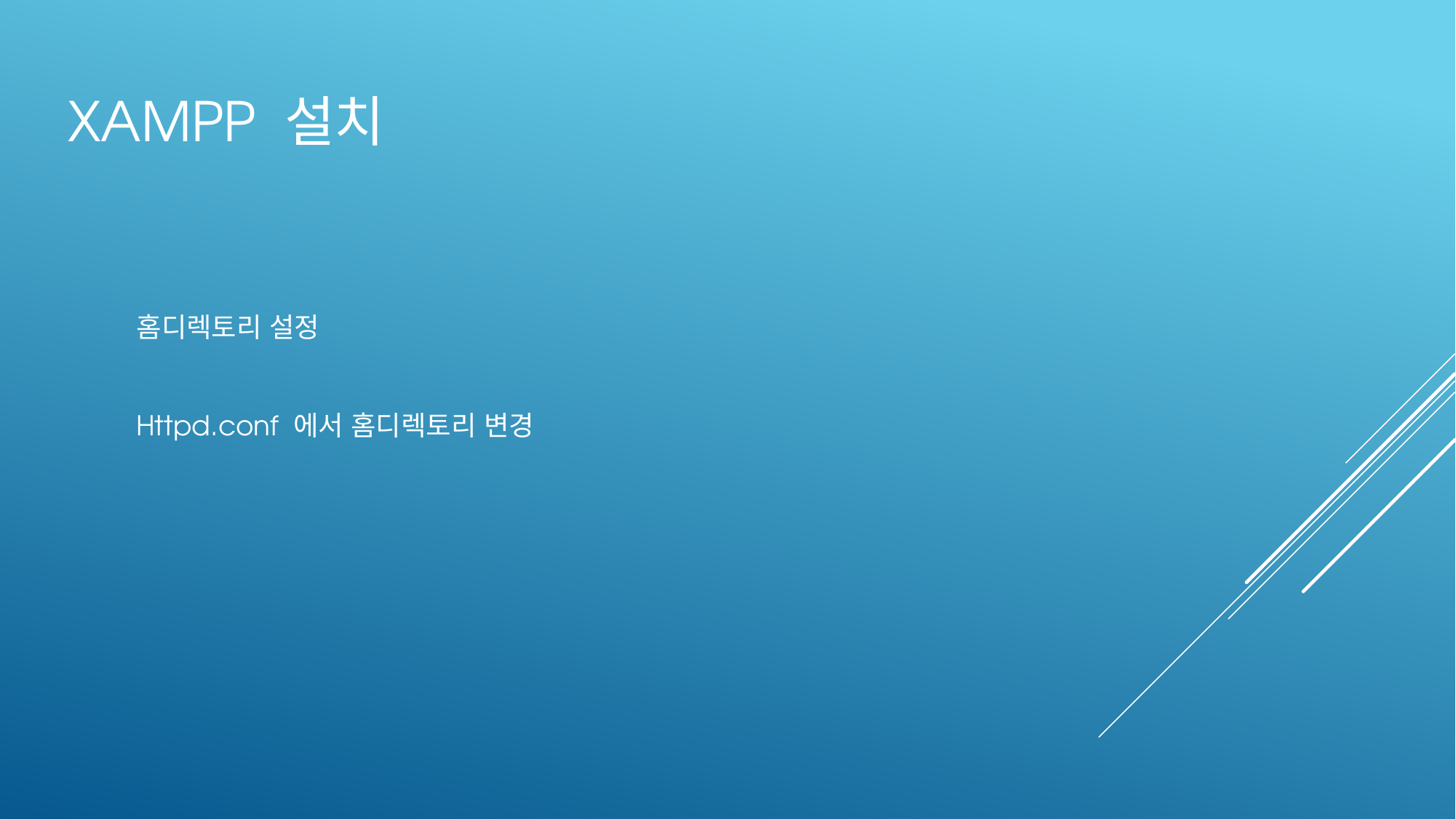

# XAMPP 설치
홈디렉토리 설정

Httpd.conf 에서 홈디렉토리 변경